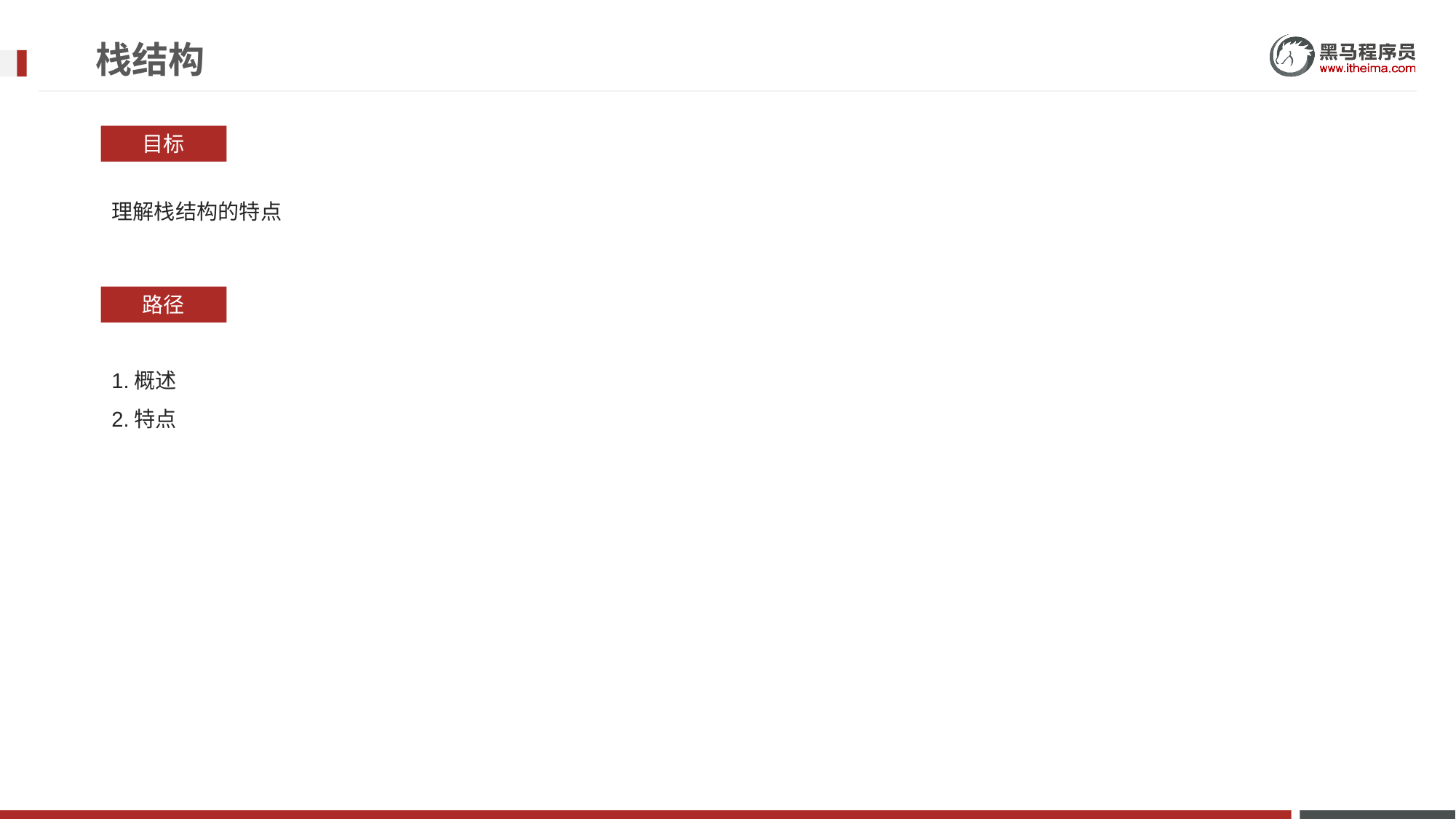

# 栈结构
目标
理解栈结构的特点
路径
1.概述
2.特点